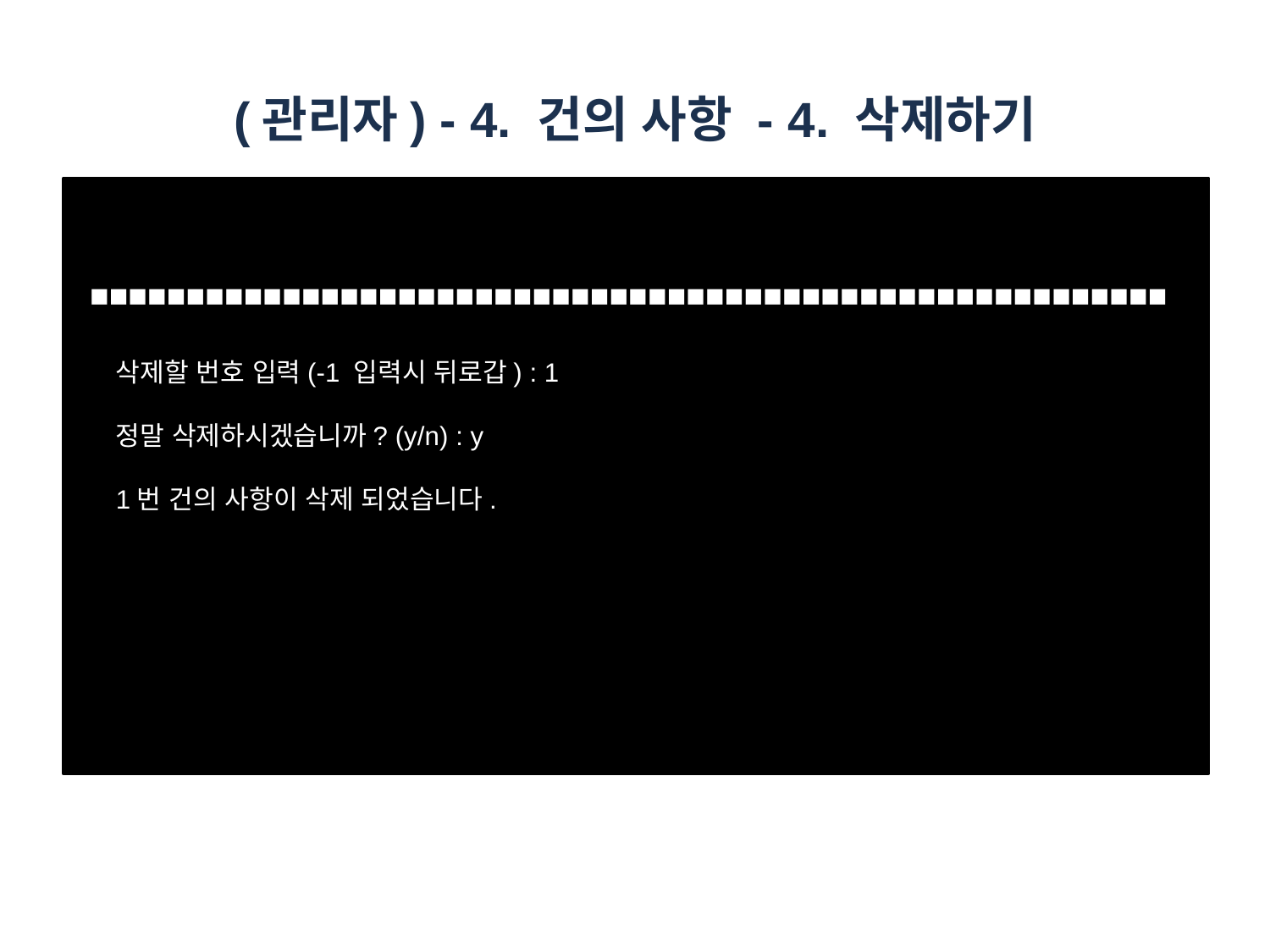

# (관리자) - 4. 건의 사항 - 4. 삭제하기

■■■■■■■■■■■■■■■■■■■■■■■■■■■■■■■■■■■■■■■■■■■■■■■■■■■■■■■■
삭제할 번호 입력(-1 입력시 뒤로갑) : 1

정말 삭제하시겠습니까? (y/n) : y

1번 건의 사항이 삭제 되었습니다.